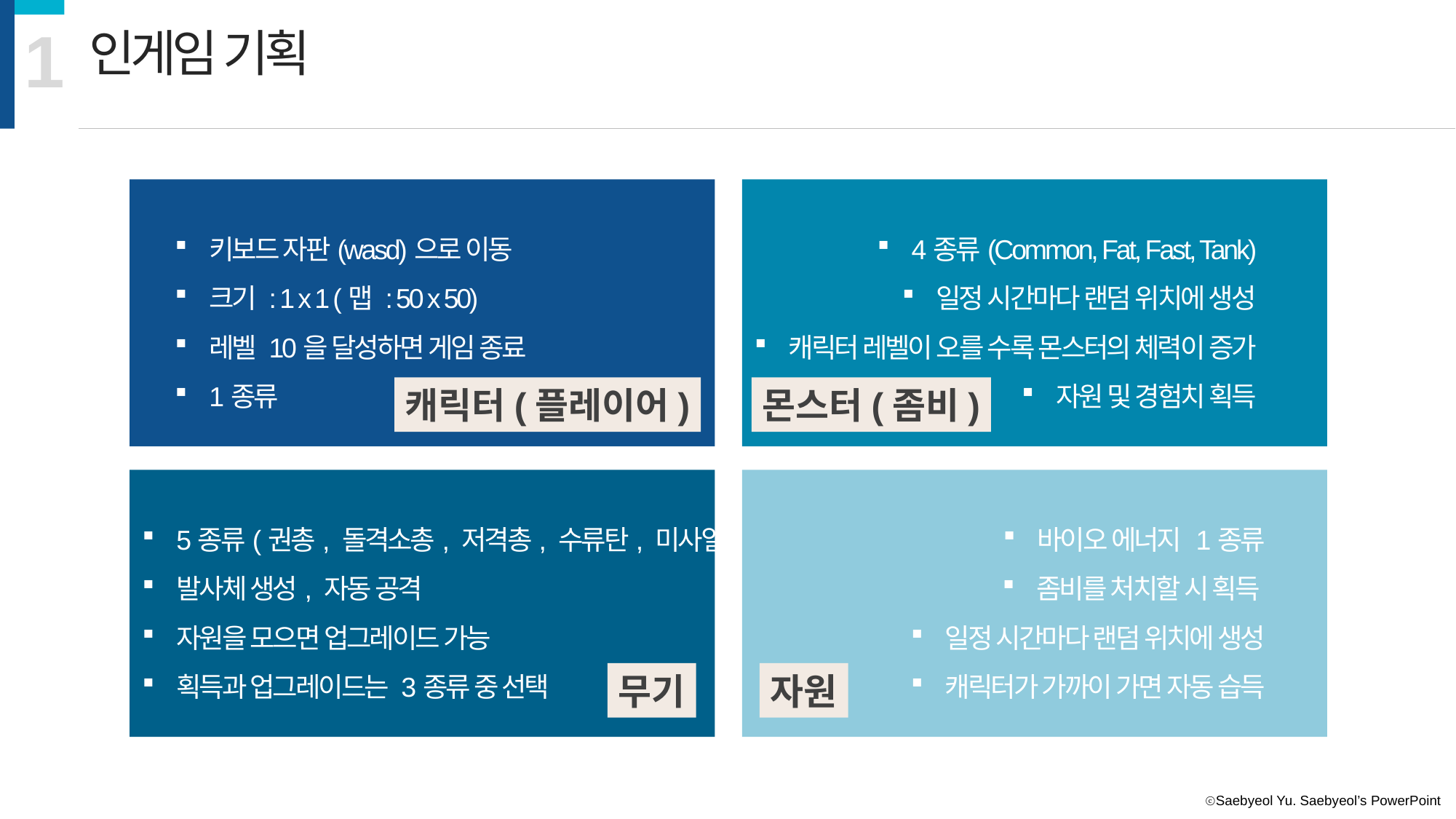

1
인게임 기획

키보드 자판(wasd)으로 이동
크기 : 1 x 1 (맵 : 50 x 50)
레벨 10을 달성하면 게임 종료
1종류
4종류(Common, Fat, Fast, Tank)
일정 시간마다 랜덤 위치에 생성
캐릭터 레벨이 오를 수록 몬스터의 체력이 증가
자원 및 경험치 획득

캐릭터(플레이어)
몬스터(좀비)

5종류(권총, 돌격소총, 저격총, 수류탄, 미사일)
발사체 생성, 자동 공격
자원을 모으면 업그레이드 가능
획득과 업그레이드는 3종류 중 선택
바이오 에너지 1종류
좀비를 처치할 시 획득
일정 시간마다 랜덤 위치에 생성
캐릭터가 가까이 가면 자동 습득
자원
무기